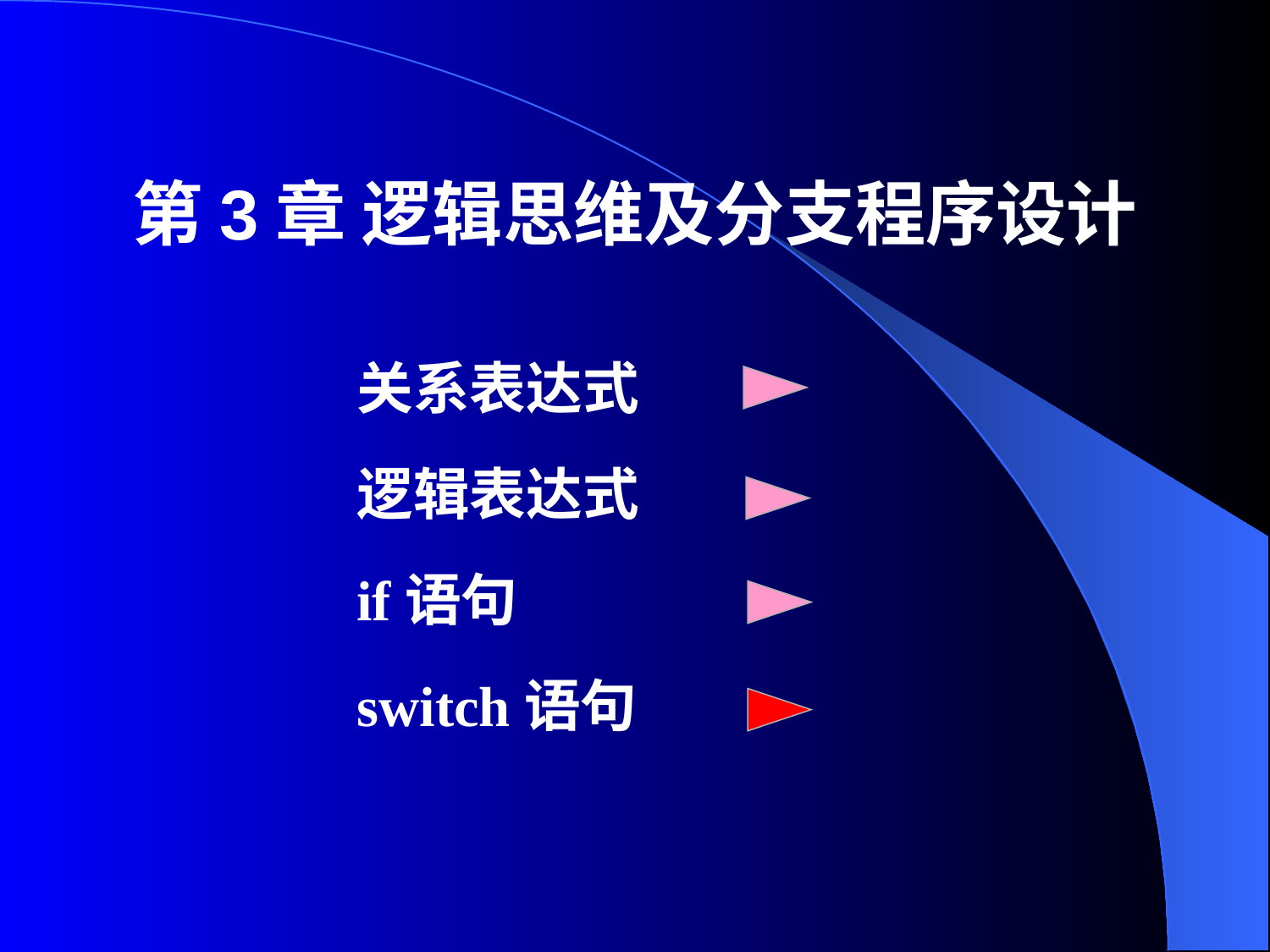

# 第3章 逻辑思维及分支程序设计
关系表达式
逻辑表达式
if语句
switch语句